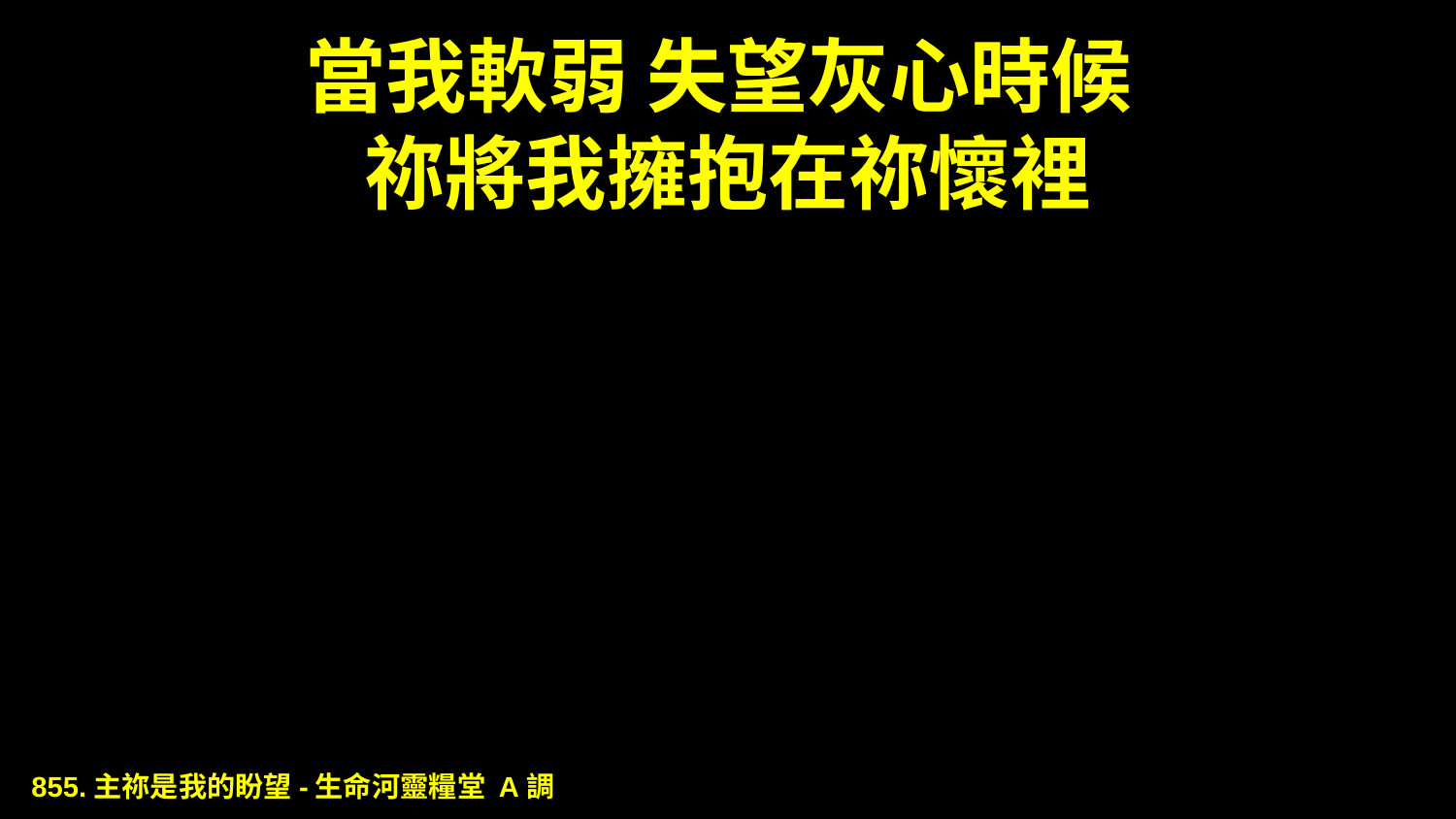

# 當我軟弱 失望灰心時候 祢將我擁抱在祢懷裡
855.主祢是我的盼望-生命河靈糧堂 A調